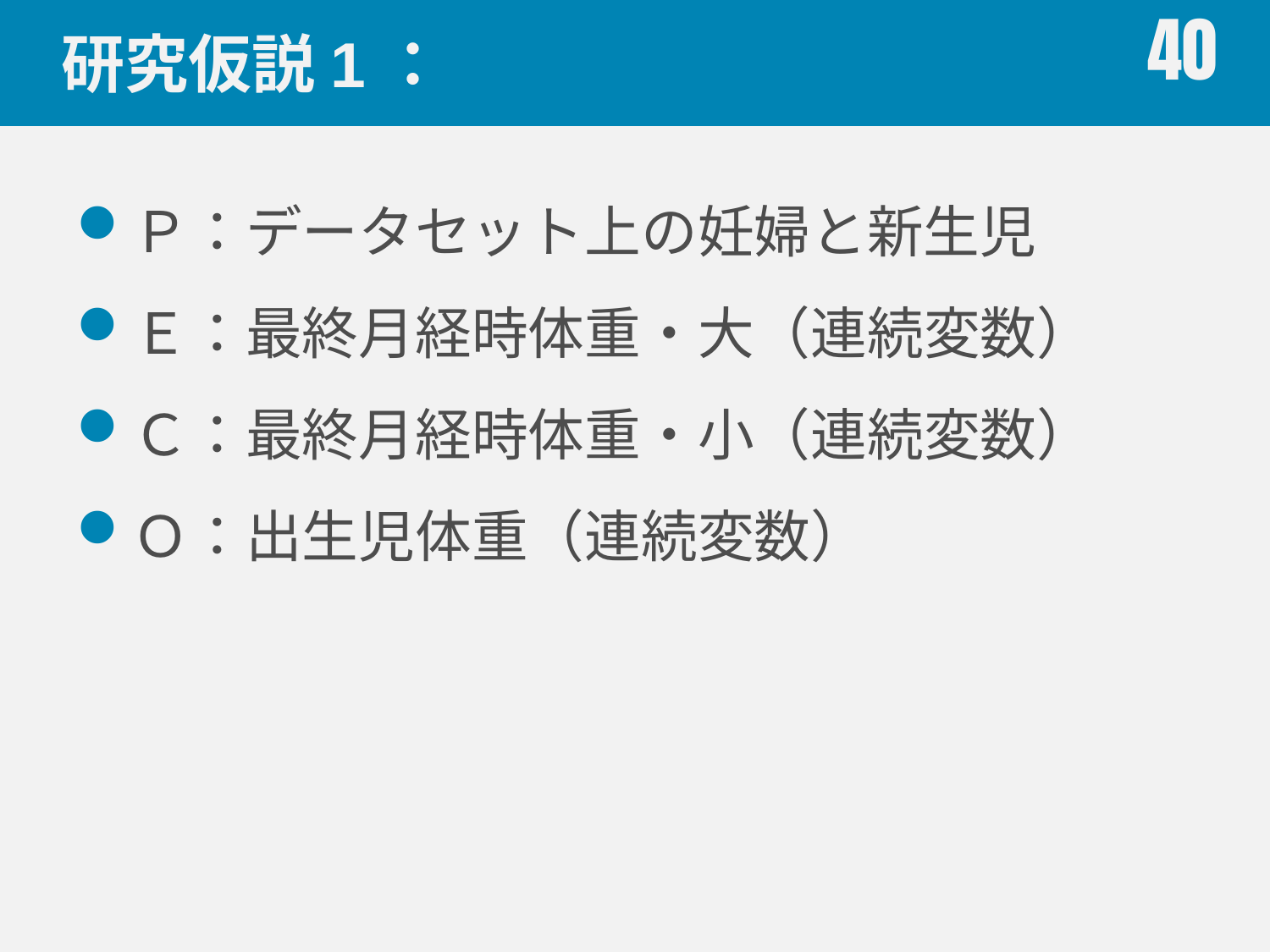

# 研究仮説1：
 40
Ｐ：データセット上の妊婦と新生児
Ｅ：最終月経時体重・大（連続変数）
Ｃ：最終月経時体重・小（連続変数）
Ｏ：出生児体重（連続変数）